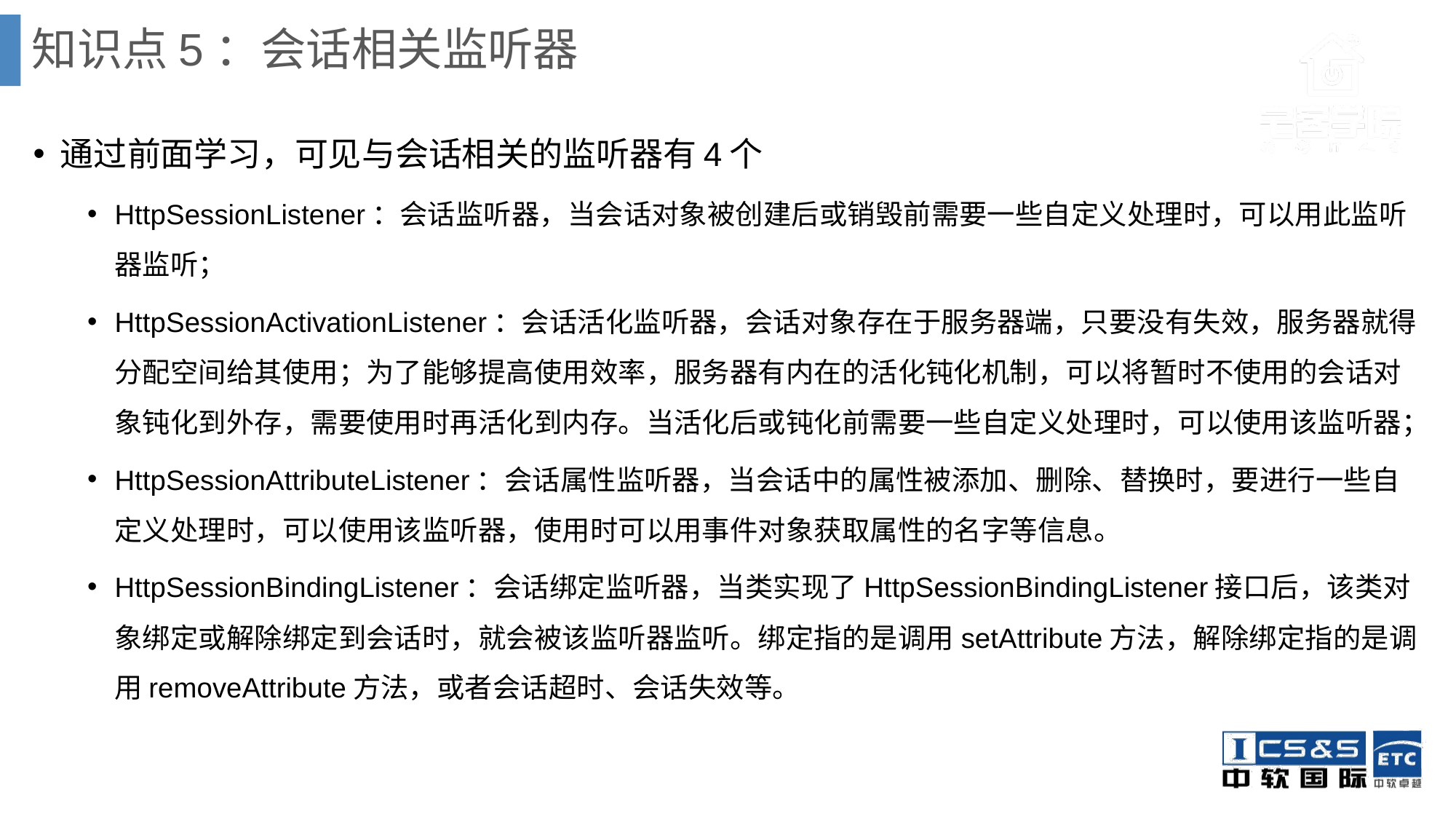

# 知识点5：会话相关监听器
通过前面学习，可见与会话相关的监听器有4个
HttpSessionListener：会话监听器，当会话对象被创建后或销毁前需要一些自定义处理时，可以用此监听器监听；
HttpSessionActivationListener：会话活化监听器，会话对象存在于服务器端，只要没有失效，服务器就得分配空间给其使用；为了能够提高使用效率，服务器有内在的活化钝化机制，可以将暂时不使用的会话对象钝化到外存，需要使用时再活化到内存。当活化后或钝化前需要一些自定义处理时，可以使用该监听器；
HttpSessionAttributeListener：会话属性监听器，当会话中的属性被添加、删除、替换时，要进行一些自定义处理时，可以使用该监听器，使用时可以用事件对象获取属性的名字等信息。
HttpSessionBindingListener：会话绑定监听器，当类实现了HttpSessionBindingListener接口后，该类对象绑定或解除绑定到会话时，就会被该监听器监听。绑定指的是调用setAttribute方法，解除绑定指的是调用removeAttribute方法，或者会话超时、会话失效等。